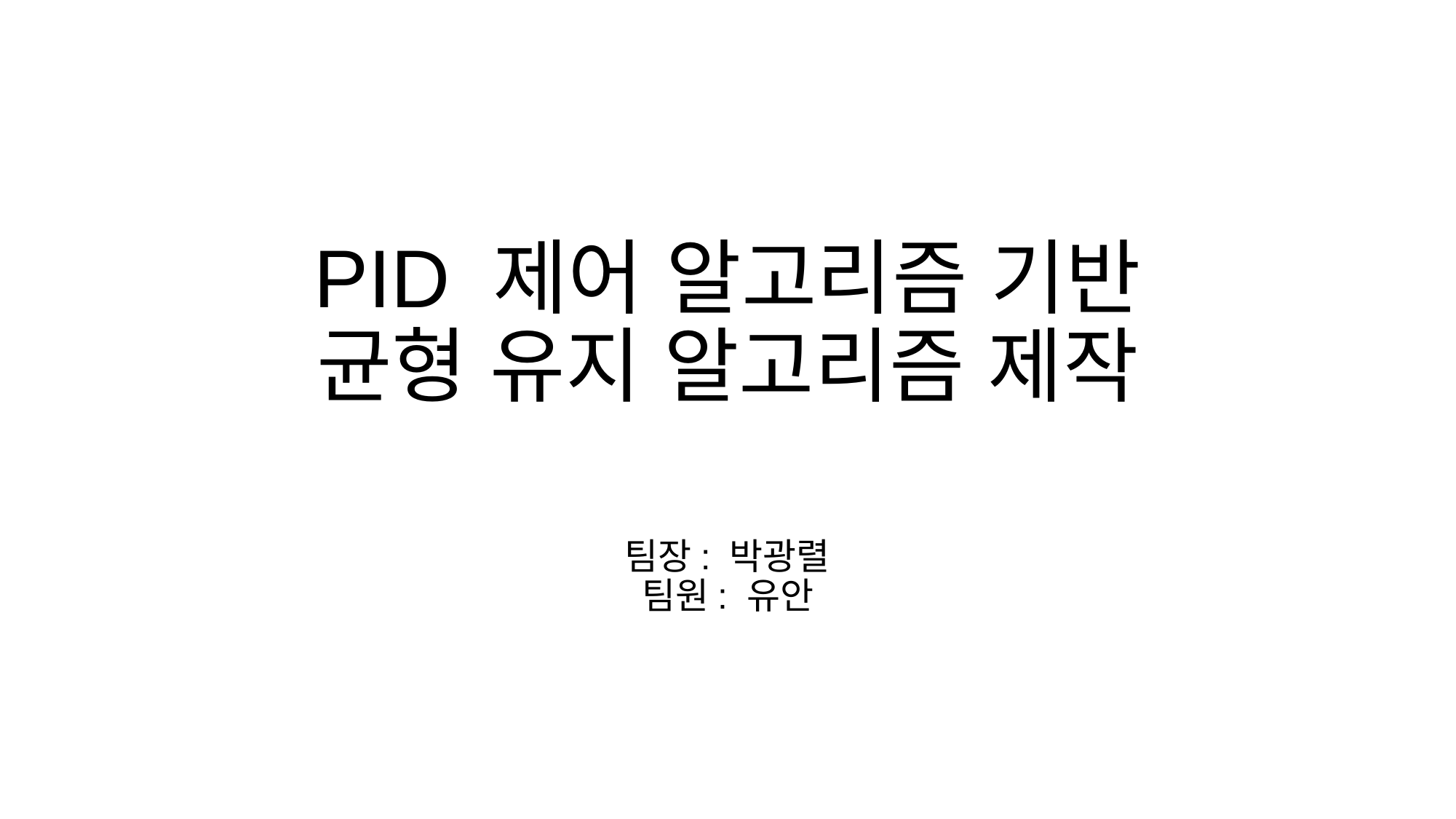

# PID 제어 알고리즘 기반 균형 유지 알고리즘 제작
팀장: 박광렬
팀원: 유안